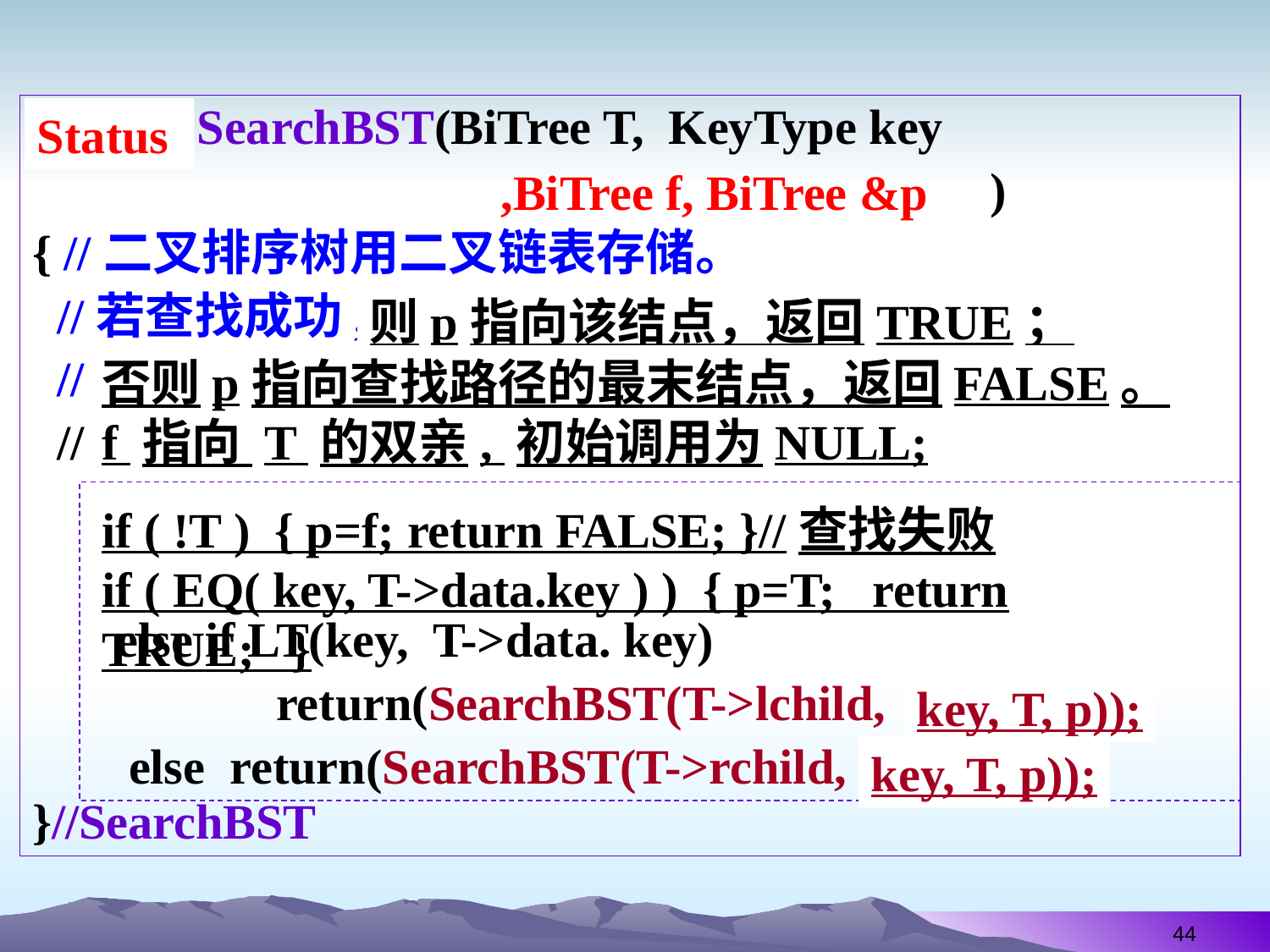

BiTree SearchBST(BiTree T,  KeyType key
                                                                              )
{ //二叉排序树用二叉链表存储。
  //若查找成功, 则返回该记录结点的指针
  //否则返回空指针
  //

}//SearchBST
Status
,BiTree f, BiTree &p
则p指向该结点，返回TRUE；
否则p指向查找路径的最末结点，返回FALSE。
f 指向 T 的双亲, 初始调用为NULL;
if(!T|| EQ(key,  T->data. key)) return T;

  else if LT(key,  T->data. key)
               return(SearchBST(T->lchild,  key));
   else  return(SearchBST(T->rchild,  key))
if ( !T )  { p=f; return FALSE; }//查找失败
if ( EQ( key, T->data.key ) )  { p=T;   return TRUE;   }
key, T, p));
key, T, p));
44